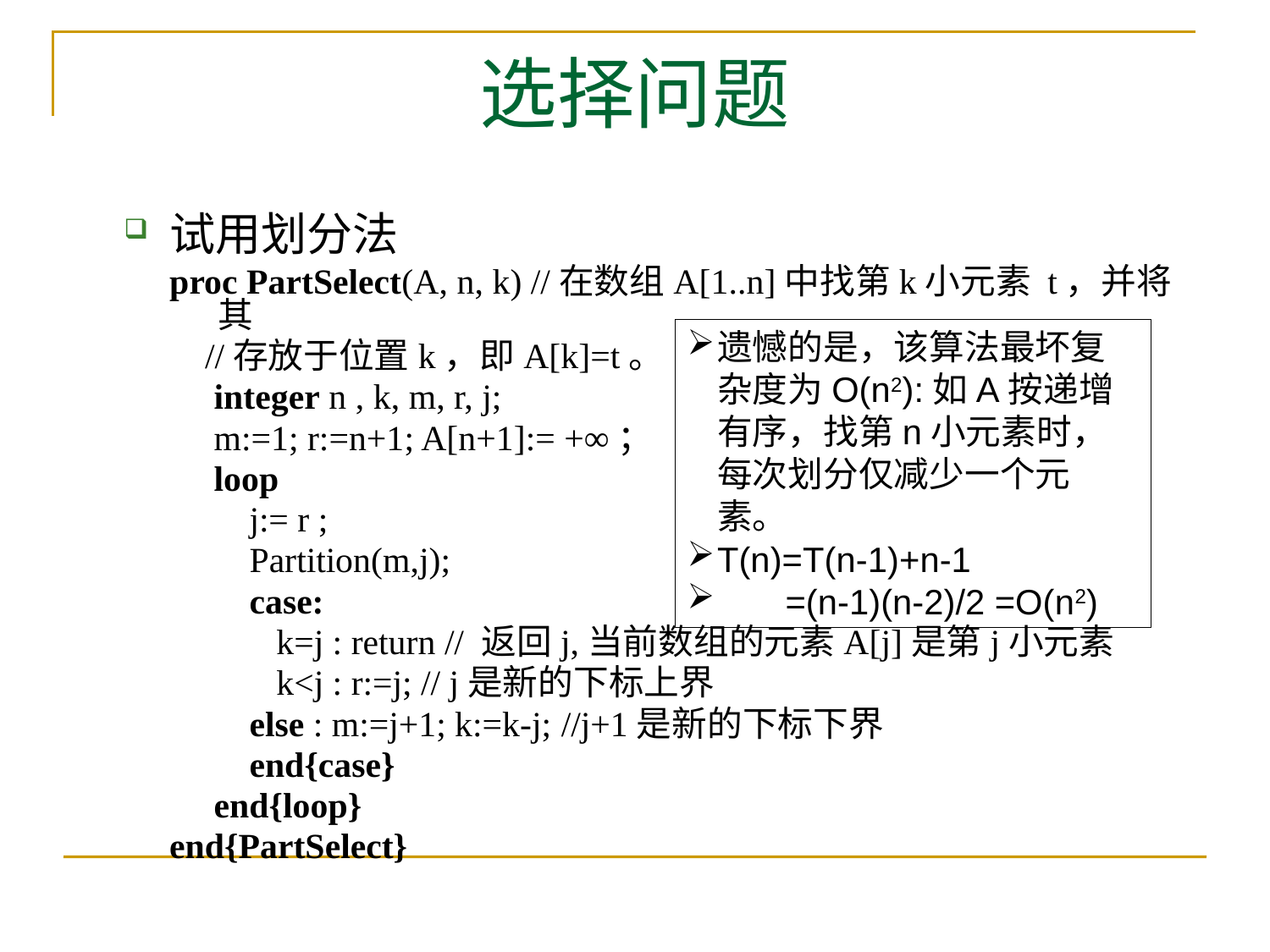

# 选择问题
试用划分法
proc PartSelect(A, n, k) //在数组A[1..n]中找第k小元素 t，并将其
    //存放于位置k，即A[k]=t。
     integer n , k, m, r, j;
     m:=1; r:=n+1; A[n+1]:= +∞；
     loop
         j:= r ;
         Partition(m,j);
         case:
            k=j : return // 返回j,当前数组的元素A[j]是第j小元素
            k<j : r:=j; // j是新的下标上界
         else : m:=j+1; k:=k-j; //j+1是新的下标下界
         end{case}
     end{loop}
end{PartSelect}
遗憾的是，该算法最坏复杂度为O(n2):如A按递增有序，找第n小元素时，每次划分仅减少一个元素。
T(n)=T(n-1)+n-1
       =(n-1)(n-2)/2 =O(n2)